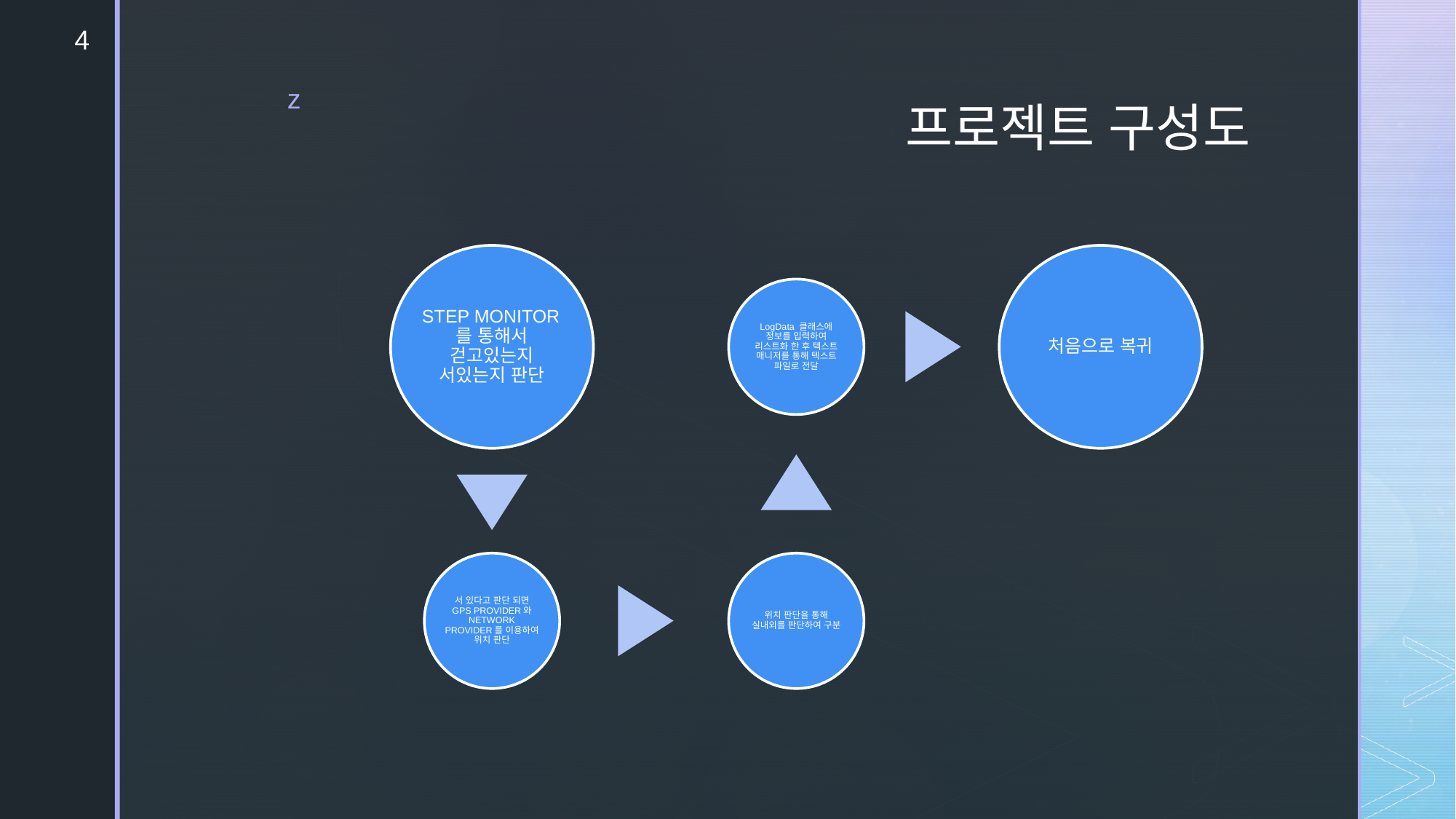

4
# 프로젝트 구성도
STEP MONITOR를 통해서 걷고있는지 서있는지 판단
서 있다고 판단 되면 GPS PROVIDER와 NETWORK PROVIDER를 이용하여 위치 판단
위치 판단을 통해 실내외를 판단하여 구분
LogData 클래스에 정보를 입력하여 리스트화 한 후 텍스트 매니저를 통해 텍스트 파일로 전달
처음으로 복귀